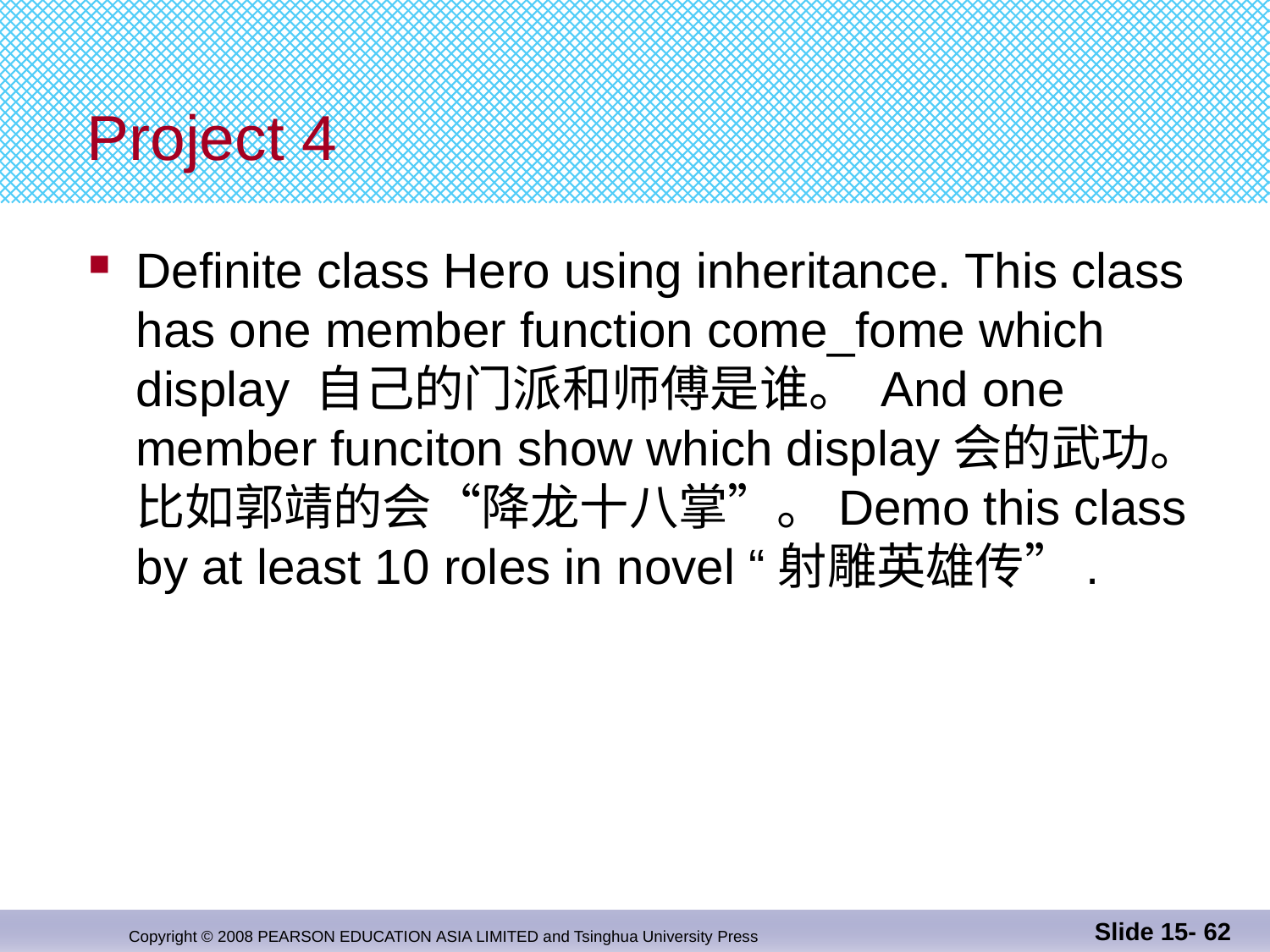

# Project 4
Definite class Hero using inheritance. This class has one member function come_fome which display 自己的门派和师傅是谁。 And one member funciton show which display会的武功。比如郭靖的会“降龙十八掌”。Demo this class by at least 10 roles in novel “射雕英雄传”.
Slide 15- 62